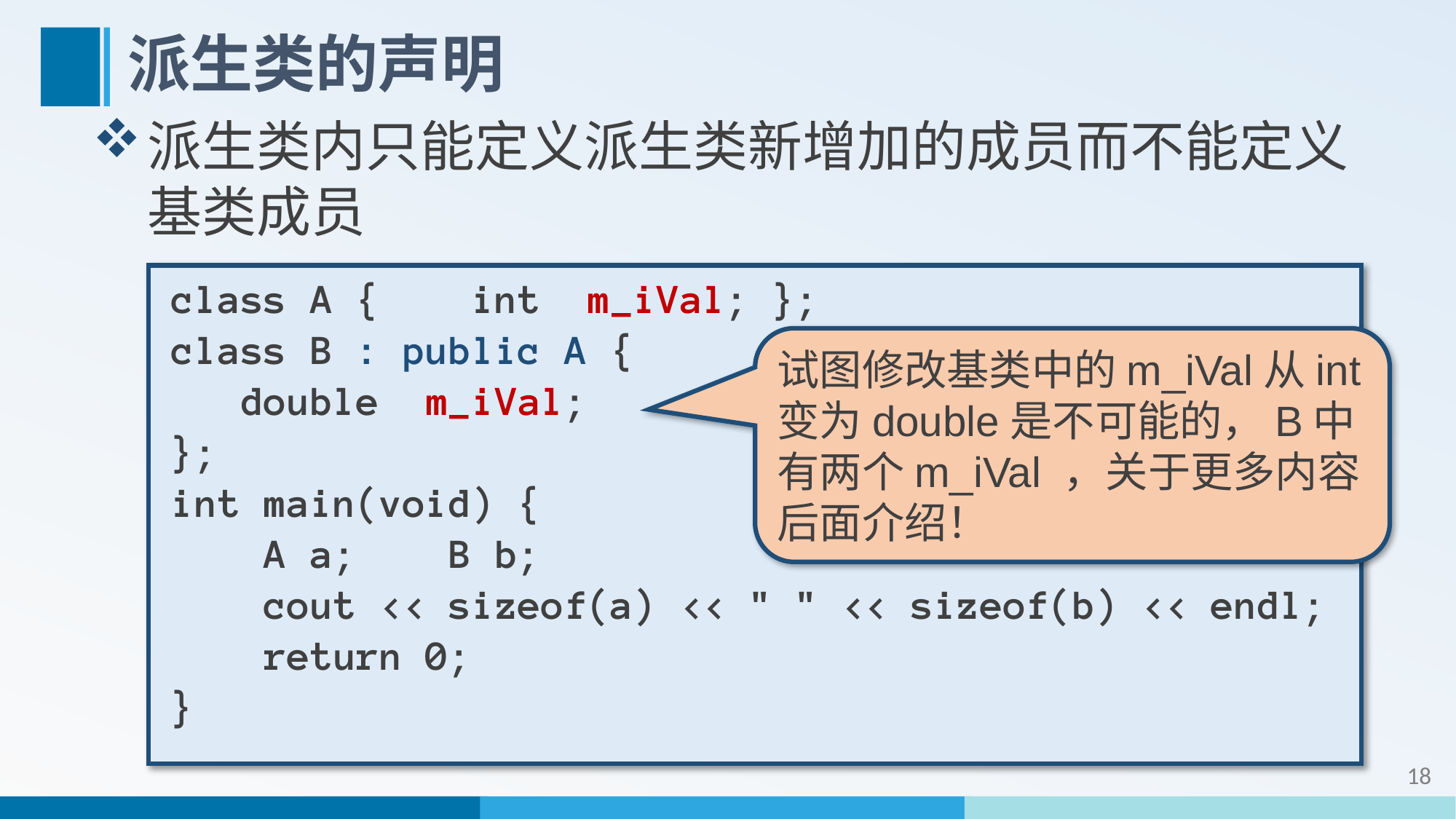

# 派生类的声明
派生类内只能定义派生类新增加的成员而不能定义基类成员
class A {    int  m_iVal; };
class B : public A {
   double  m_iVal;
};
int main(void) {
    A a;    B b;
    cout << sizeof(a) << " " << sizeof(b) << endl;
    return 0;
}
试图修改基类中的m_iVal从int变为double是不可能的，B中有两个m_iVal ，关于更多内容后面介绍！